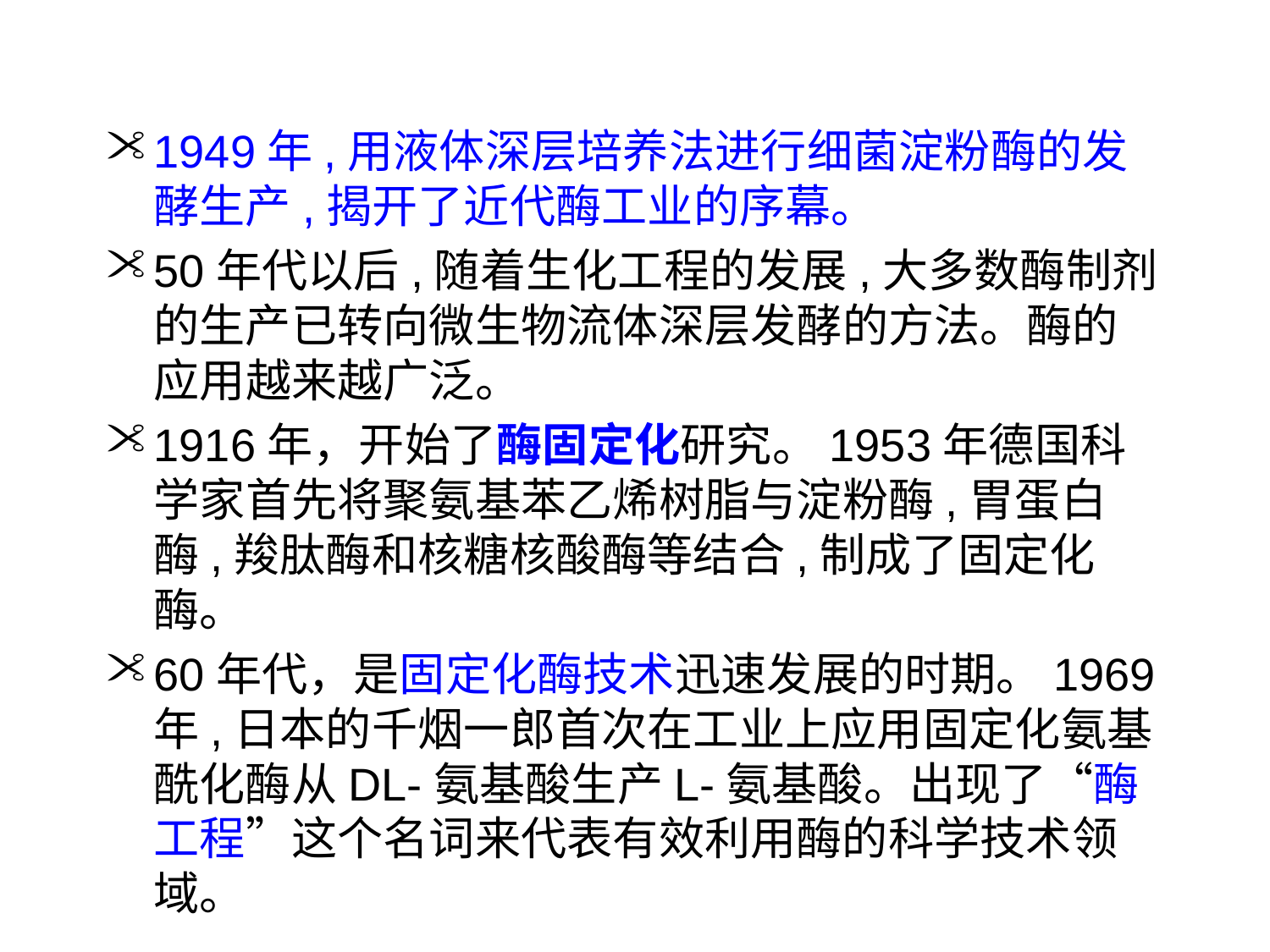

1949年,用液体深层培养法进行细菌淀粉酶的发酵生产,揭开了近代酶工业的序幕。
50年代以后,随着生化工程的发展,大多数酶制剂的生产已转向微生物流体深层发酵的方法。酶的应用越来越广泛。
1916年，开始了酶固定化研究。1953年德国科学家首先将聚氨基苯乙烯树脂与淀粉酶,胃蛋白酶,羧肽酶和核糖核酸酶等结合,制成了固定化酶。
60年代，是固定化酶技术迅速发展的时期。1969年,日本的千烟一郎首次在工业上应用固定化氨基酰化酶从DL-氨基酸生产L-氨基酸。出现了“酶工程”这个名词来代表有效利用酶的科学技术领域。